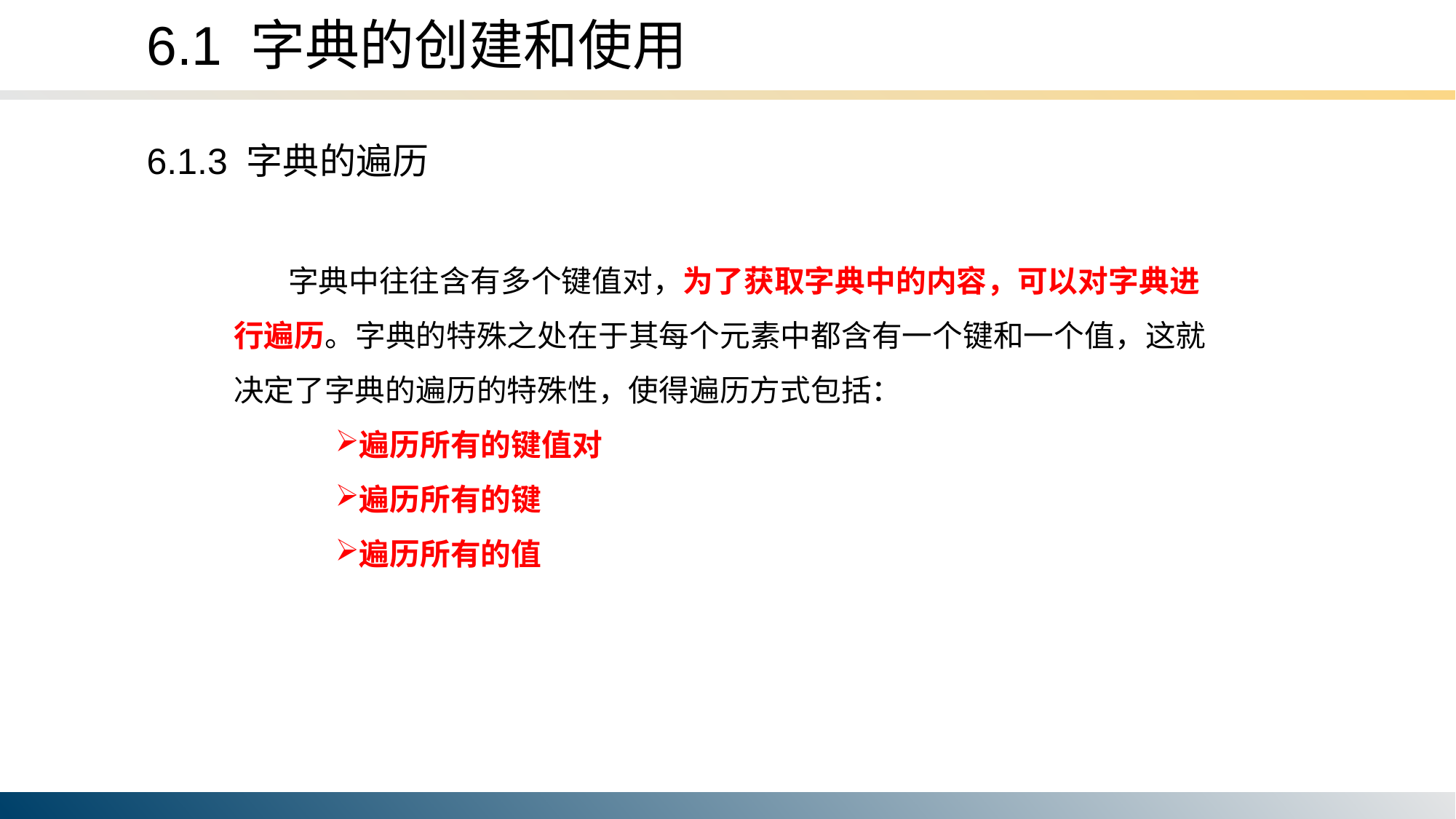

6.1 字典的创建和使用
6.1.3 字典的遍历
字典中往往含有多个键值对，为了获取字典中的内容，可以对字典进行遍历。字典的特殊之处在于其每个元素中都含有一个键和一个值，这就决定了字典的遍历的特殊性，使得遍历方式包括：
遍历所有的键值对
遍历所有的键
遍历所有的值